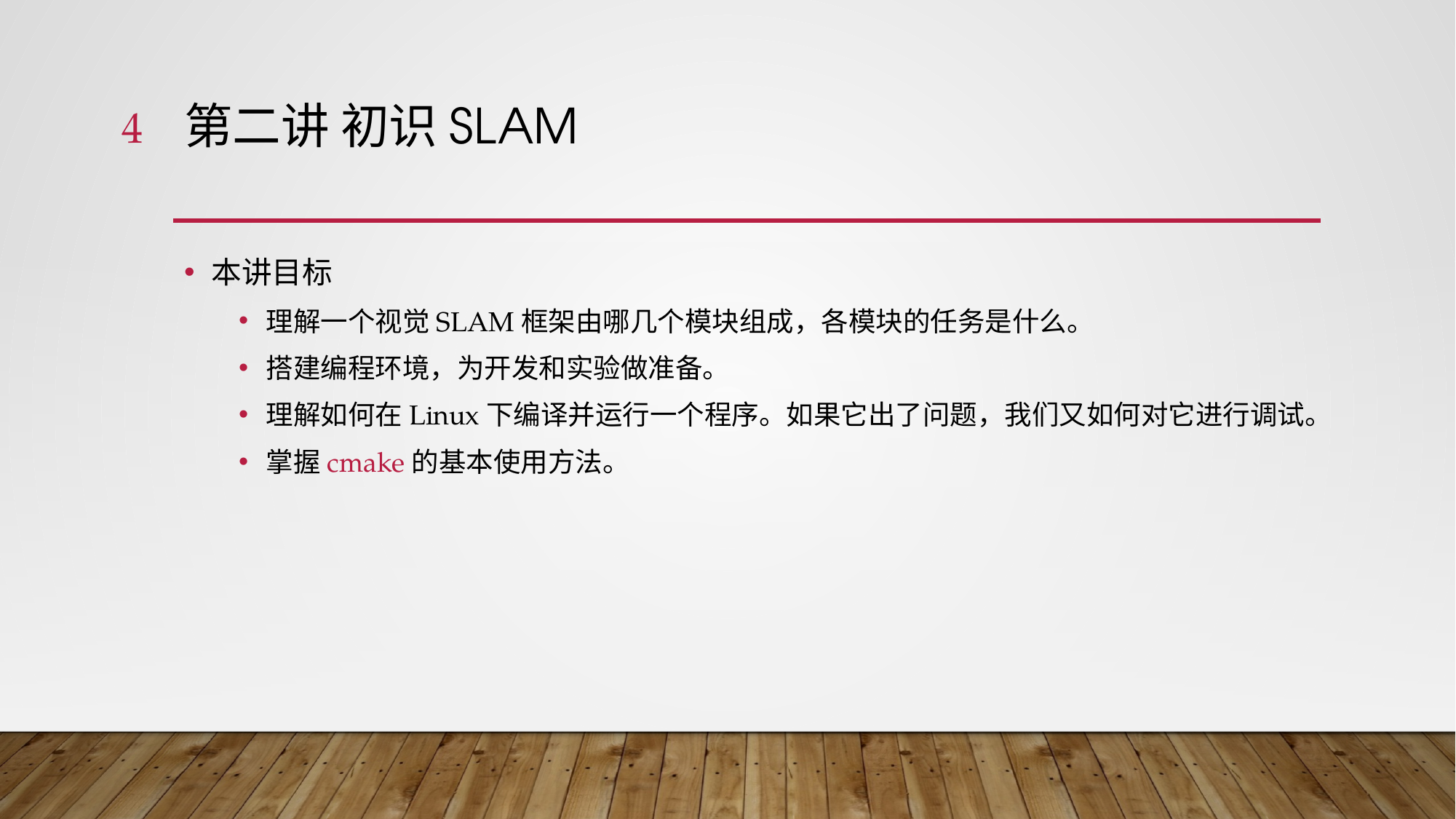

4
# 第二讲 初识SLAM
本讲目标
理解一个视觉SLAM框架由哪几个模块组成，各模块的任务是什么。
搭建编程环境，为开发和实验做准备。
理解如何在Linux下编译并运行一个程序。如果它出了问题，我们又如何对它进行调试。
掌握cmake的基本使用方法。